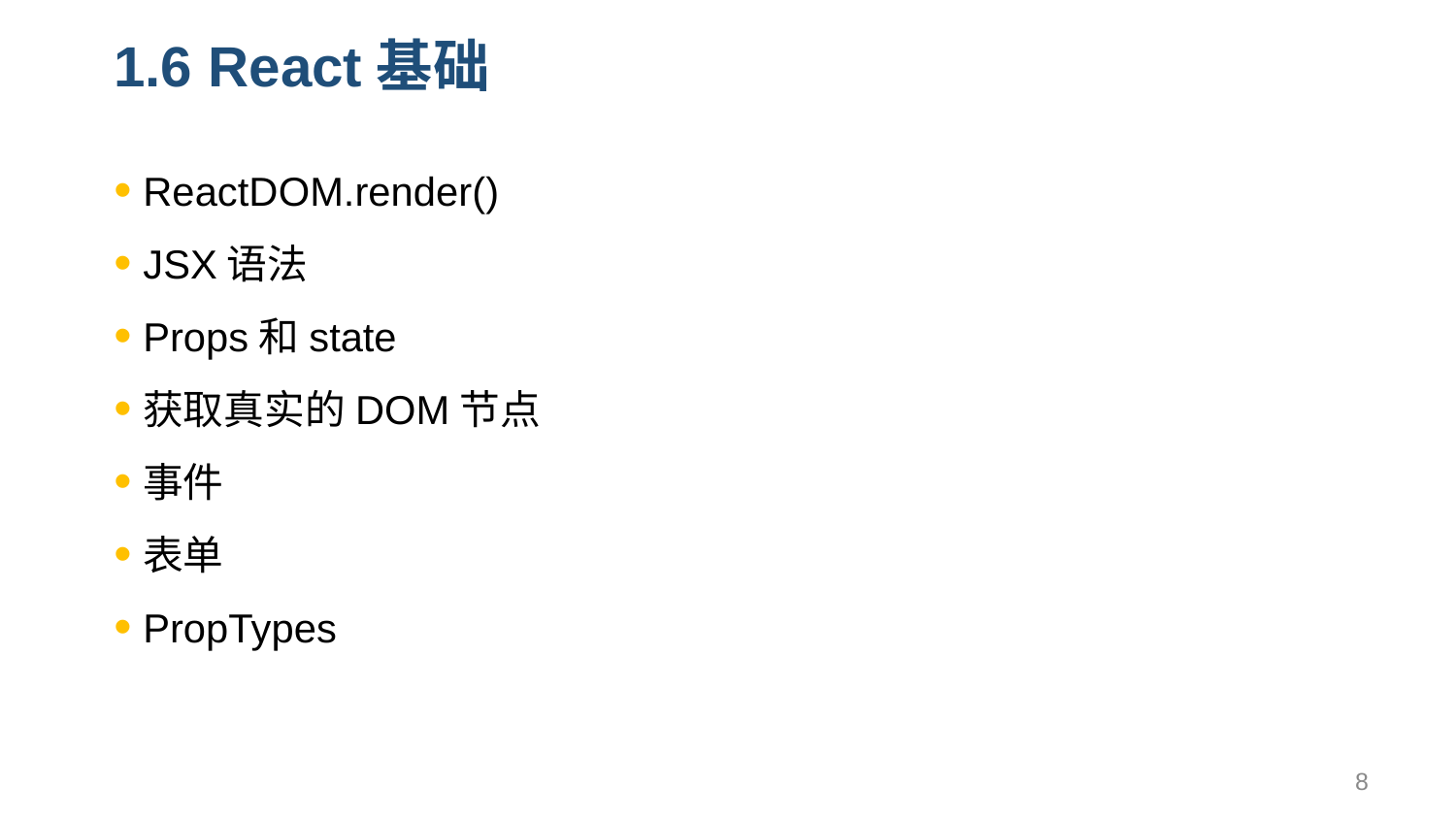

# 1.6 React基础
ReactDOM.render()
JSX语法
Props和state
获取真实的DOM节点
事件
表单
PropTypes
8